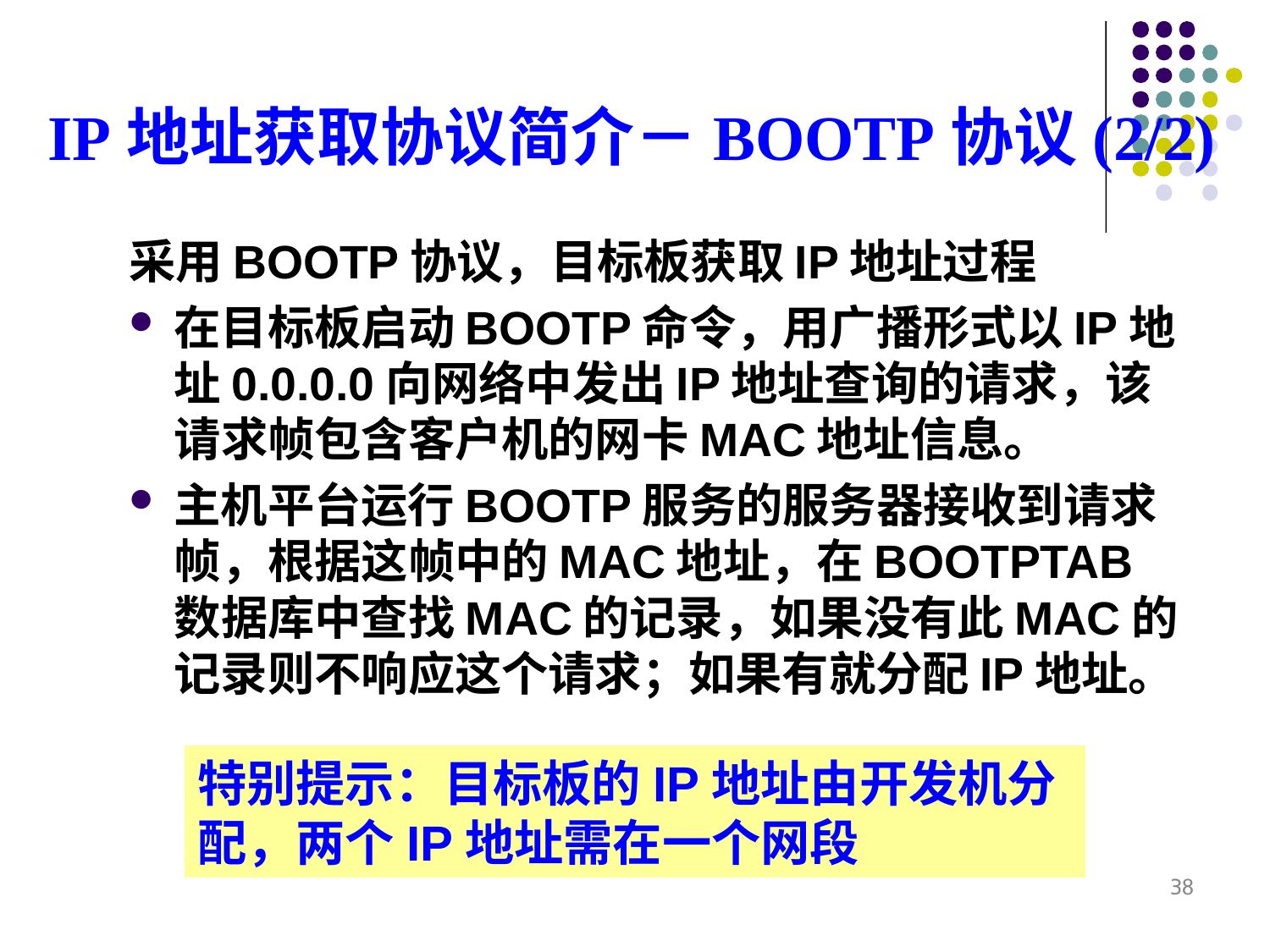

# IP地址获取协议简介－BOOTP协议(2/2)
采用BOOTP协议，目标板获取IP地址过程
在目标板启动BOOTP命令，用广播形式以IP地址0.0.0.0向网络中发出IP地址查询的请求，该请求帧包含客户机的网卡MAC地址信息。
主机平台运行BOOTP服务的服务器接收到请求帧，根据这帧中的MAC地址，在BOOTPTAB数据库中查找MAC的记录，如果没有此MAC的记录则不响应这个请求；如果有就分配IP地址。
特别提示：目标板的IP地址由开发机分配，两个IP地址需在一个网段
38